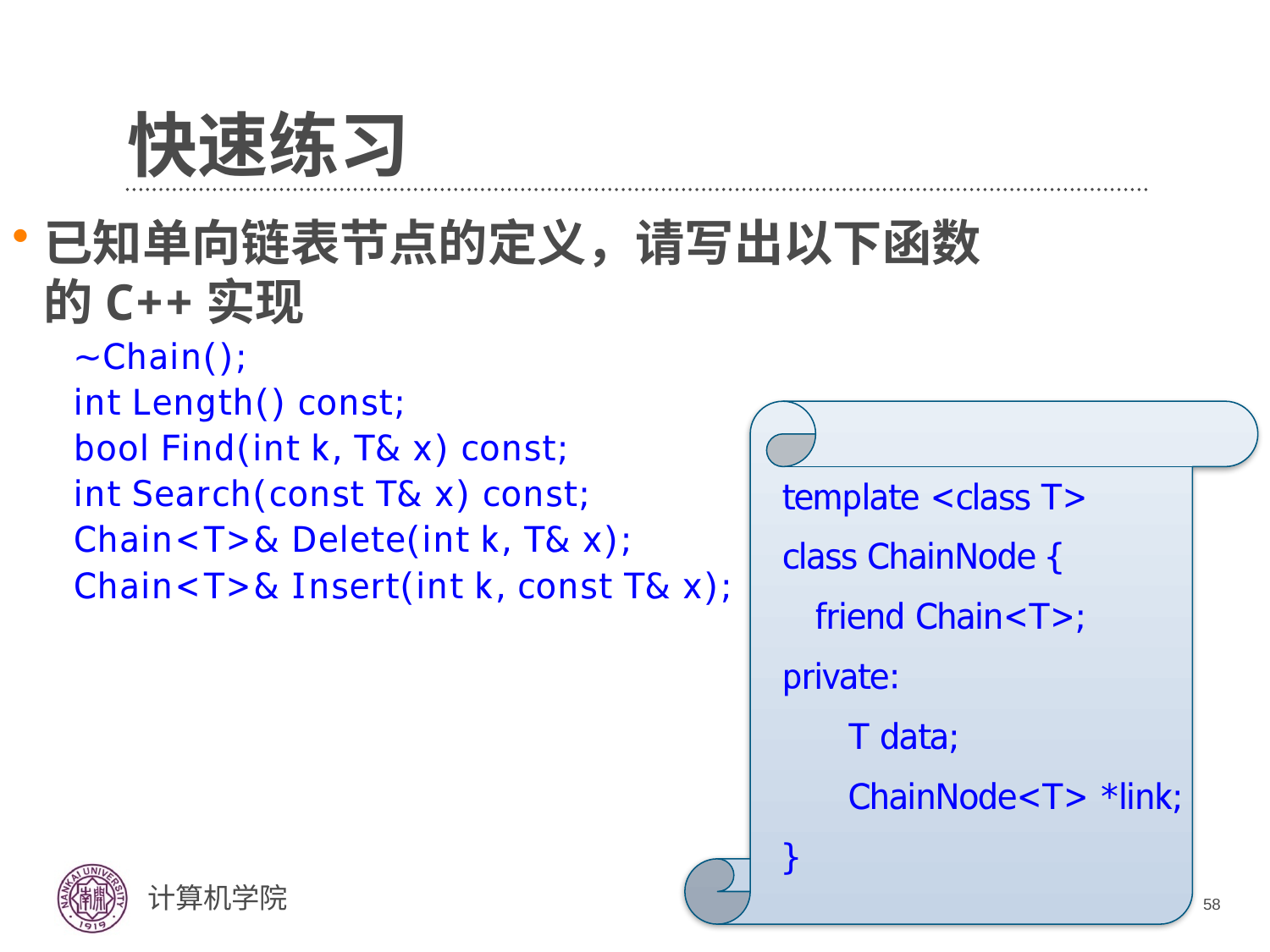

# 快速练习
已知单向链表节点的定义，请写出以下函数的C++实现
      ~Chain();
      int Length() const;
      bool Find(int k, T& x) const;
      int Search(const T& x) const;
      Chain<T>& Delete(int k, T& x);
      Chain<T>& Insert(int k, const T& x);

template <class T>
class ChainNode {
   friend Chain<T>;
private:
      T data;
      ChainNode<T> *link;
}
58